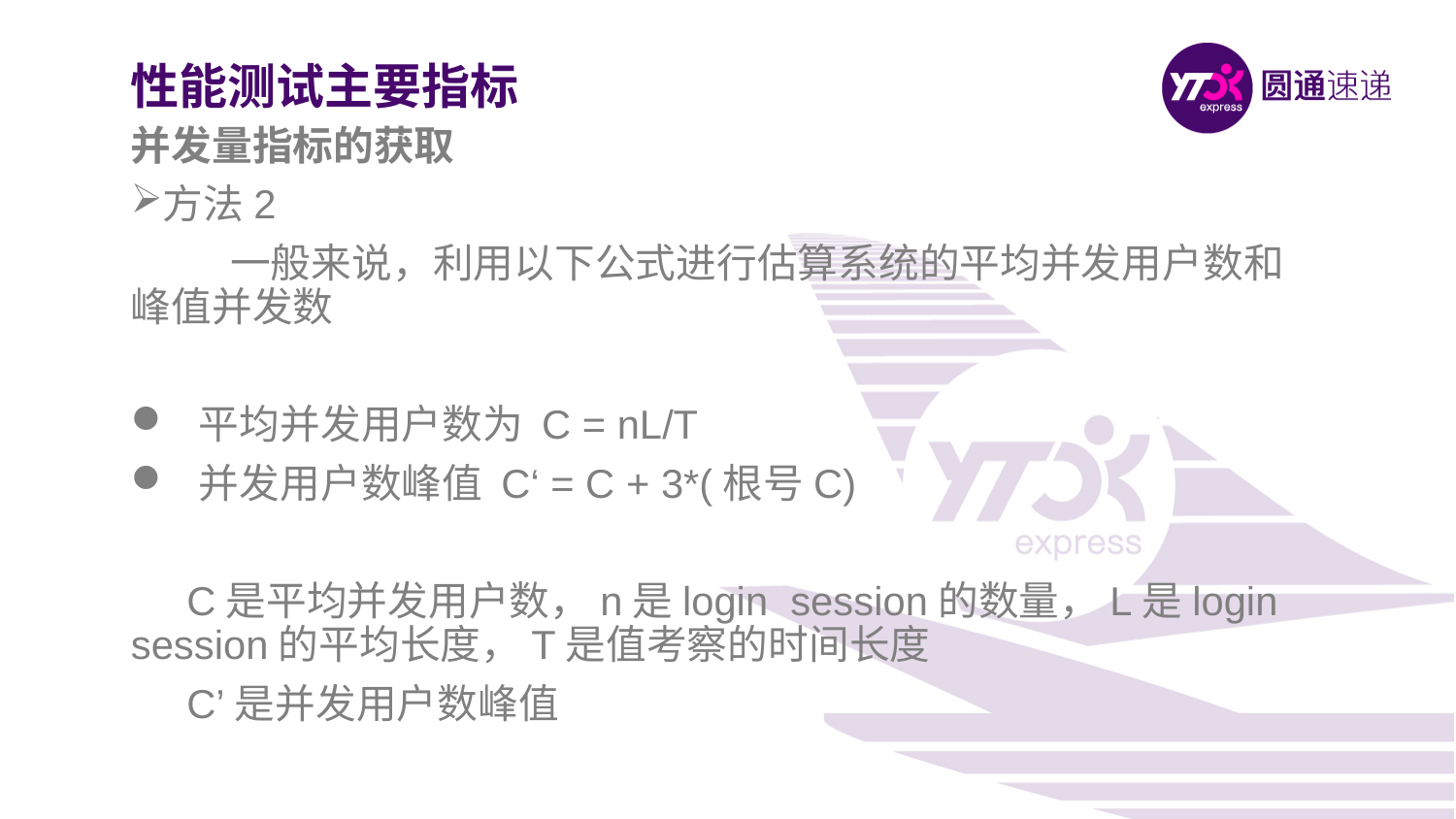

性能测试主要指标
并发量指标的获取
方法2
          一般来说，利用以下公式进行估算系统的平均并发用户数和峰值并发数

  平均并发用户数为 C = nL/T
  并发用户数峰值 C‘ = C + 3*(根号C)

     C是平均并发用户数，n是login  session的数量，L是login  session的平均长度，T是值考察的时间长度
     C’是并发用户数峰值